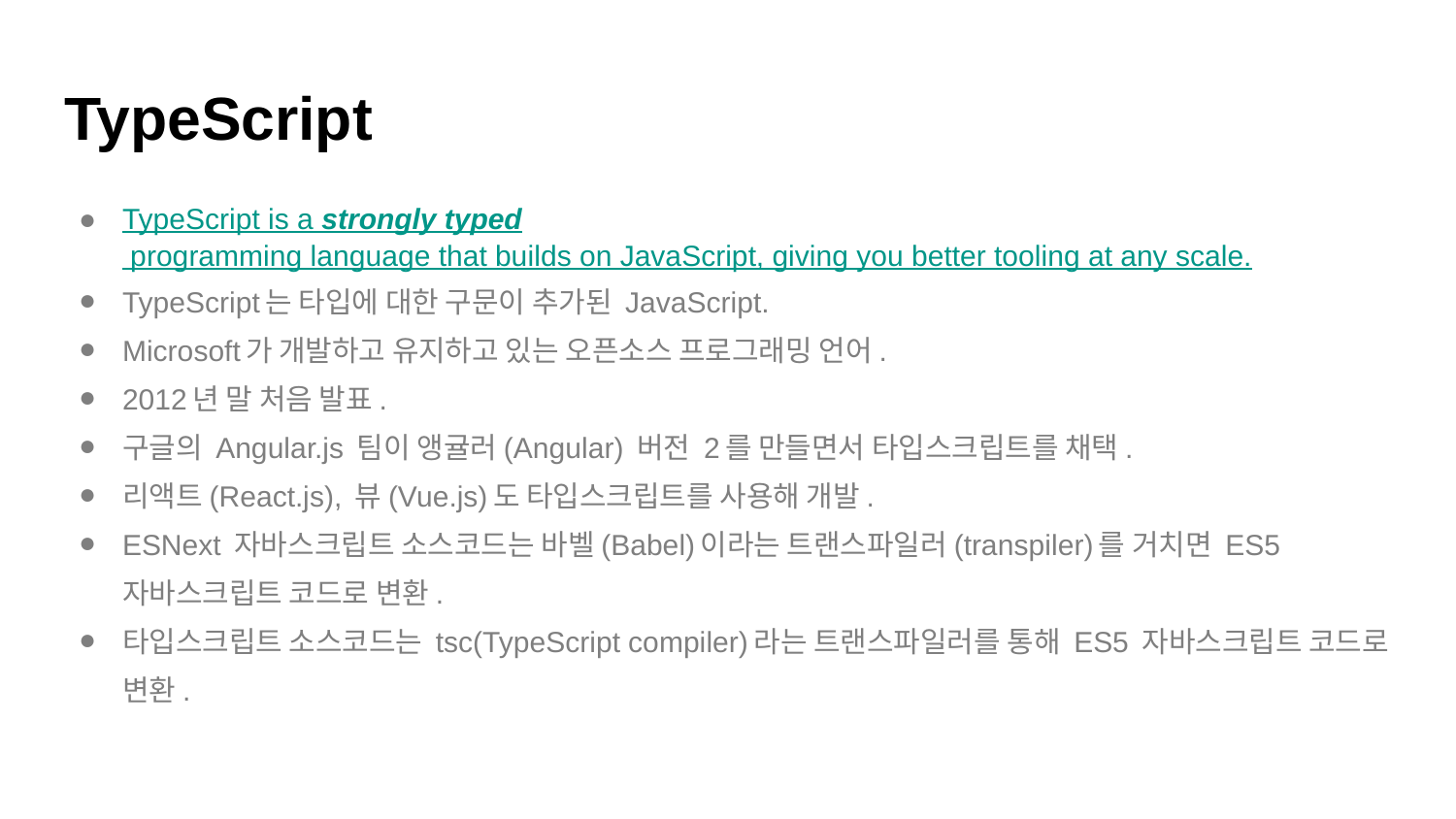

# TypeScript
TypeScript is a strongly typed programming language that builds on JavaScript, giving you better tooling at any scale.
TypeScript는 타입에 대한 구문이 추가된 JavaScript.
Microsoft가 개발하고 유지하고 있는 오픈소스 프로그래밍 언어.
2012년 말 처음 발표.
구글의 Angular.js 팀이 앵귤러(Angular) 버전 2를 만들면서 타입스크립트를 채택.
리액트(React.js), 뷰(Vue.js)도 타입스크립트를 사용해 개발.
ESNext 자바스크립트 소스코드는 바벨(Babel)이라는 트랜스파일러(transpiler)를 거치면 ES5 자바스크립트 코드로 변환.
타입스크립트 소스코드는 tsc(TypeScript compiler)라는 트랜스파일러를 통해 ES5 자바스크립트 코드로 변환.